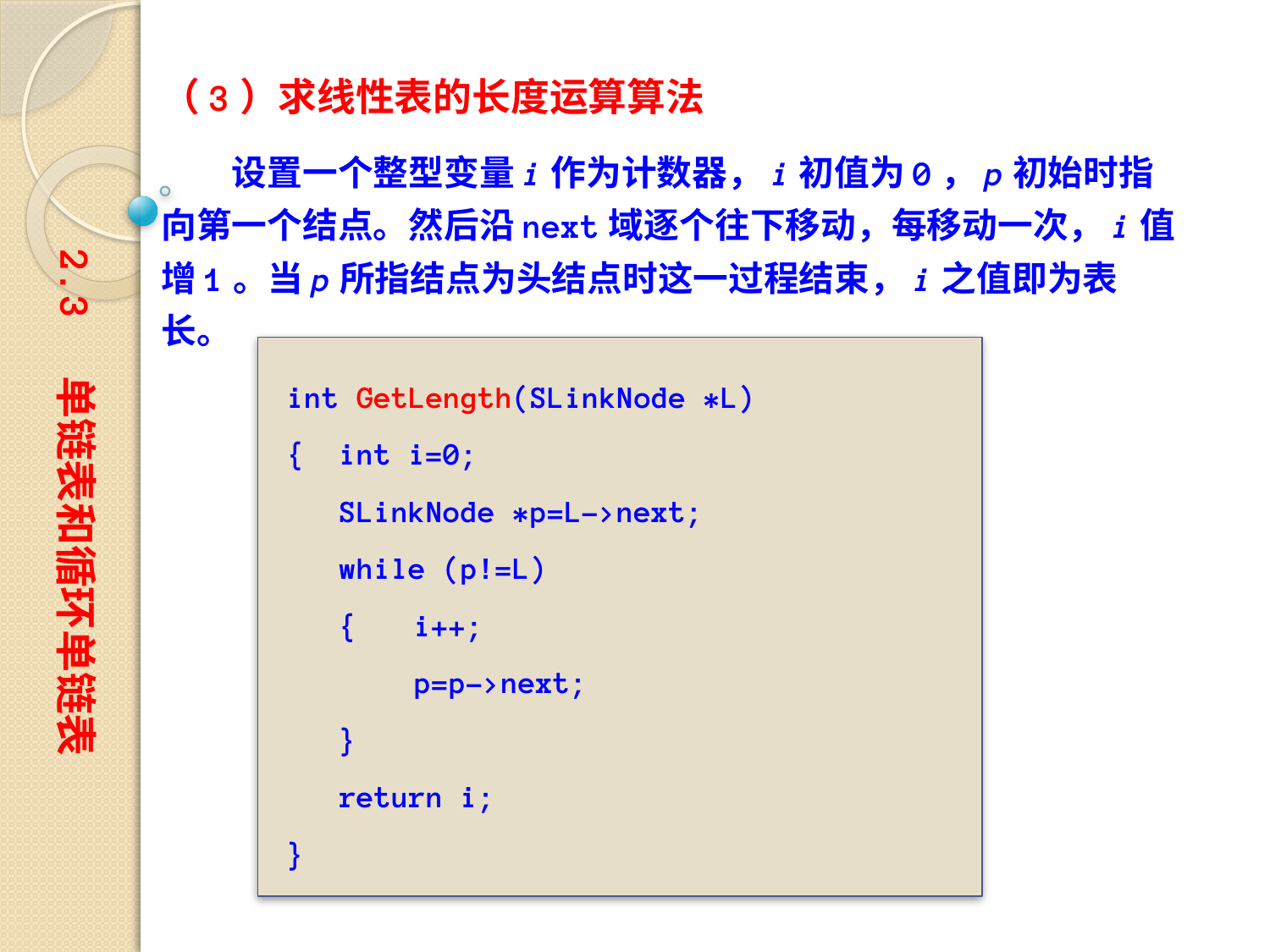

（3）求线性表的长度运算算法
　　设置一个整型变量i作为计数器，i初值为0，p初始时指向第一个结点。然后沿next域逐个往下移动，每移动一次，i值增1。当p所指结点为头结点时这一过程结束，i之值即为表长。
2.3  单链表和循环单链表
int GetLength(SLinkNode *L)
{  int i=0;
   SLinkNode *p=L->next;
   while (p!=L)
   {	i++;
	p=p->next;
   }
   return i;
}